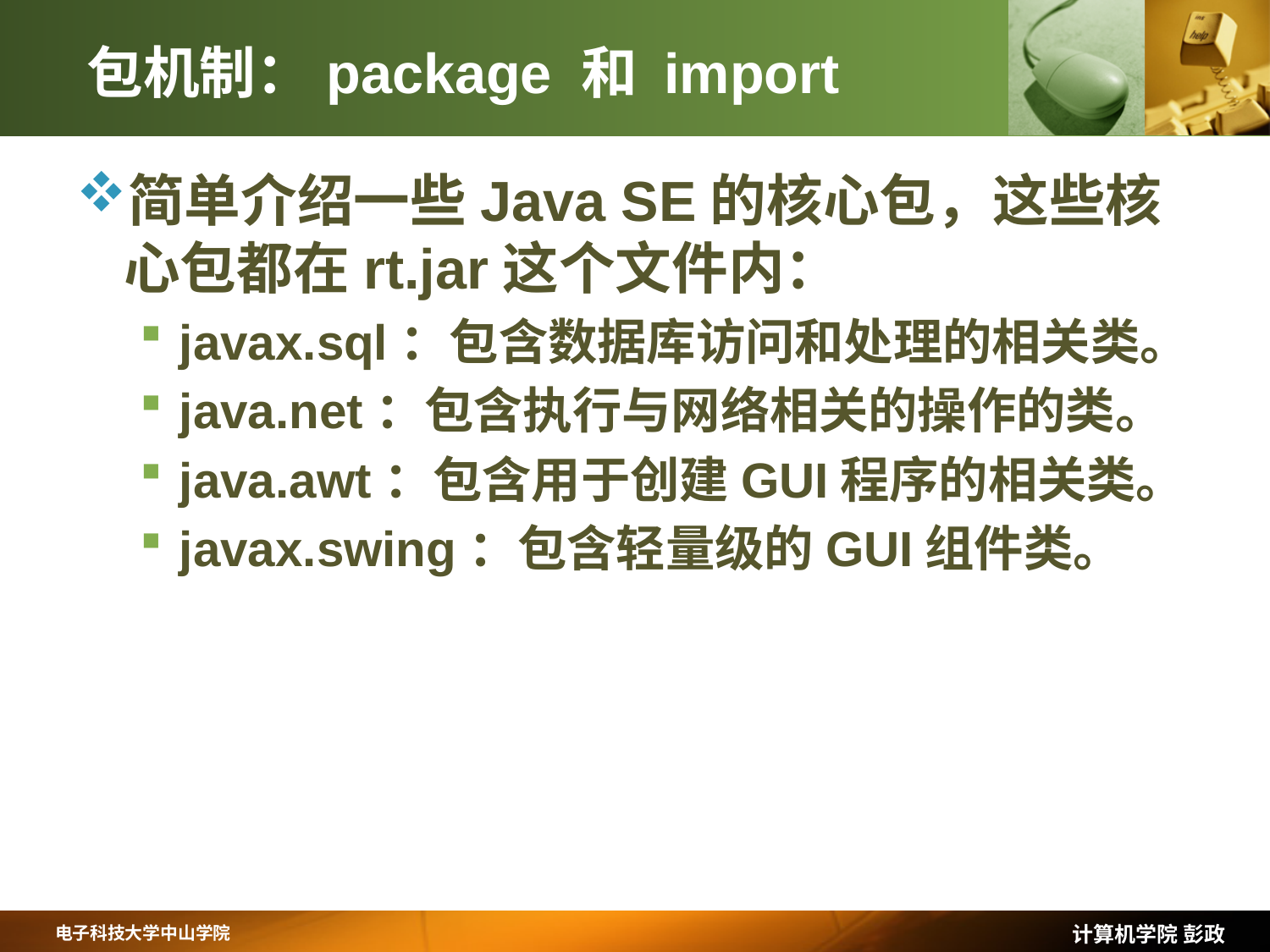

# 包机制：package 和 import
简单介绍一些Java SE的核心包，这些核心包都在rt.jar这个文件内：
javax.sql：包含数据库访问和处理的相关类。
java.net：包含执行与网络相关的操作的类。
java.awt：包含用于创建GUI程序的相关类。
javax.swing：包含轻量级的GUI组件类。
计算机学院 彭政
电子科技大学中山学院